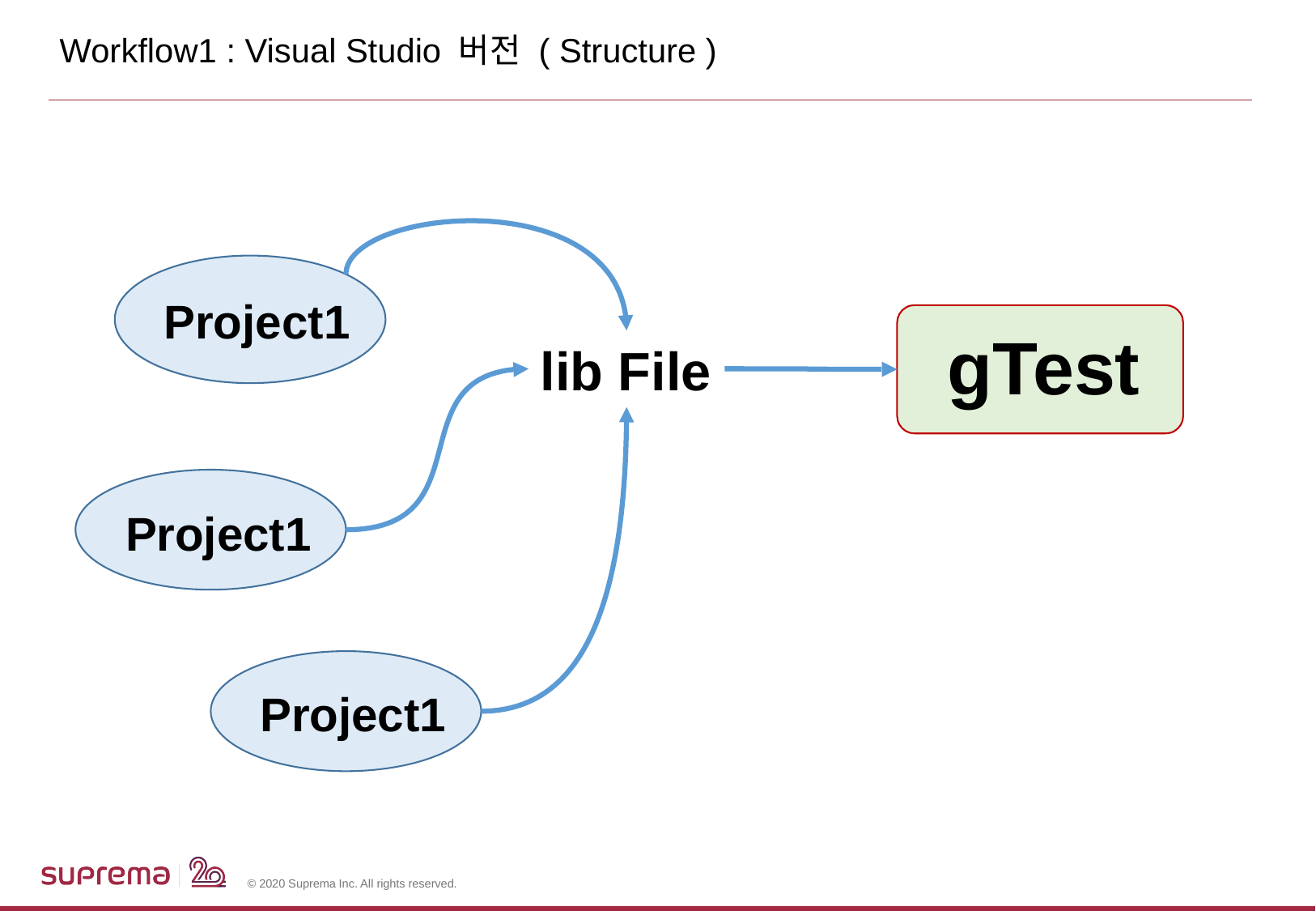

# Workflow1 : Visual Studio 버전 ( Structure )

Project1

gTest
lib File

Project1

Project1